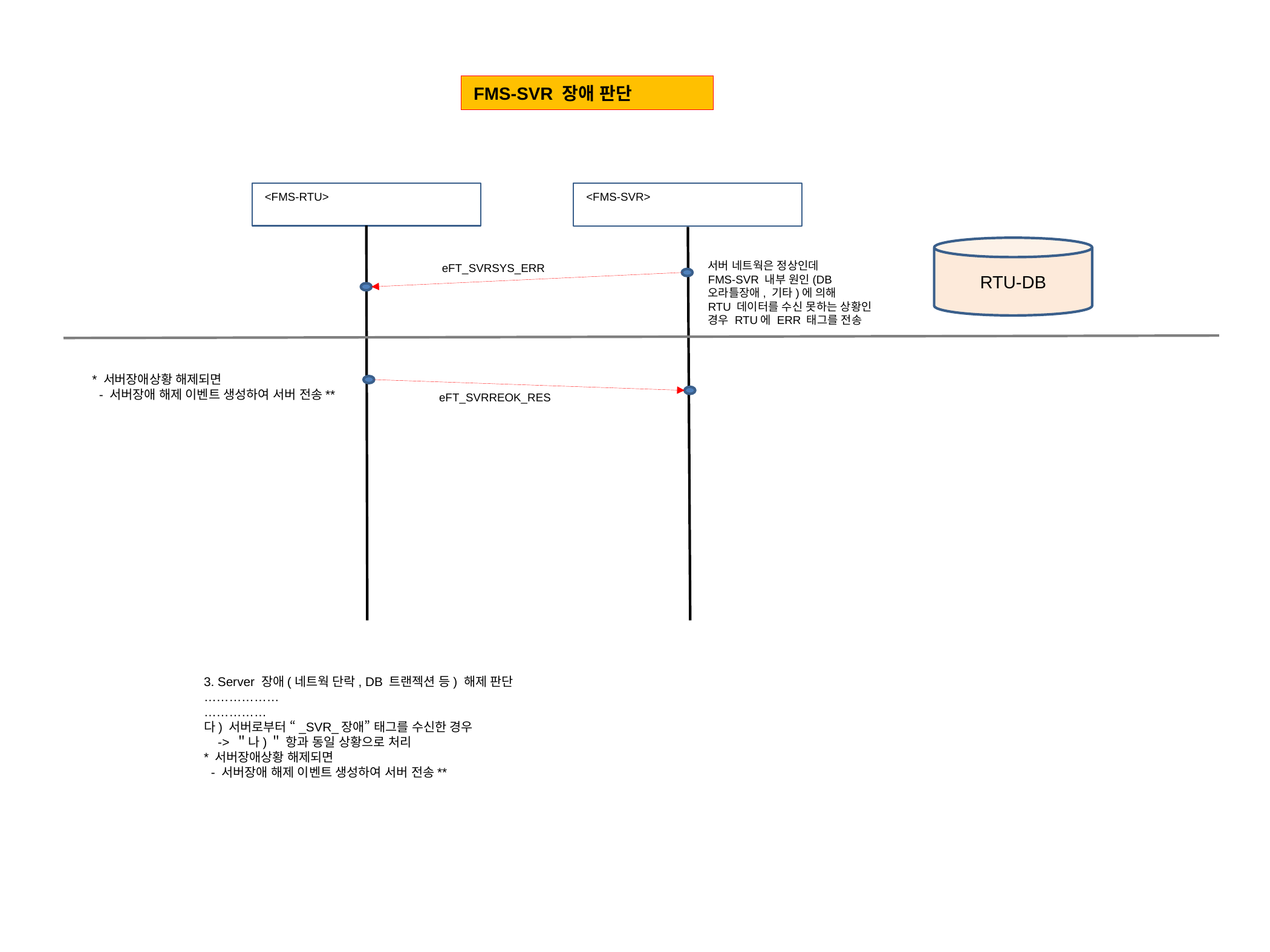

FMS-SVR 장애 판단
<FMS-RTU>
<FMS-SVR>
RTU-DB
서버 네트웍은 정상인데
FMS-SVR 내부 원인(DB 오라틀장애, 기타)에 의해
RTU 데이터를 수신 못하는 상황인
경우 RTU에 ERR 태그를 전송

eFT_SVRSYS_ERR

* 서버장애상황 해제되면
  - 서버장애 해제 이벤트 생성하여 서버 전송**

eFT_SVRREOK_RES

3. Server 장애(네트웍 단락, DB 트랜젝션 등) 해제 판단
………………
……………
다) 서버로부터 “_SVR_장애” 태그를 수신한 경우
    -> ＂나)＂ 항과 동일 상황으로 처리
* 서버장애상황 해제되면
  - 서버장애 해제 이벤트 생성하여 서버 전송**